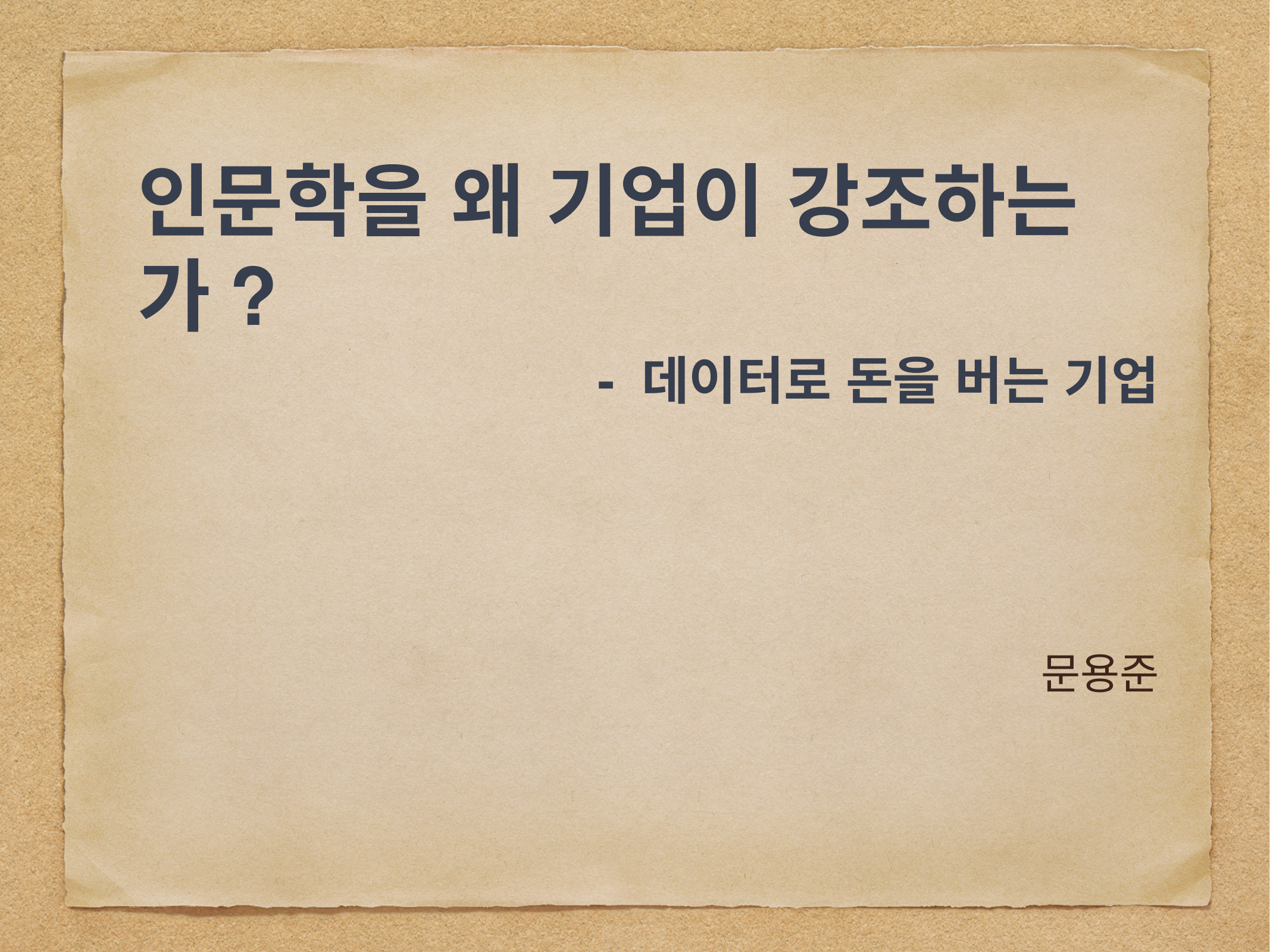

# 인문학을 왜 기업이 강조하는가?
   - 데이터로 돈을 버는 기업

            문용준